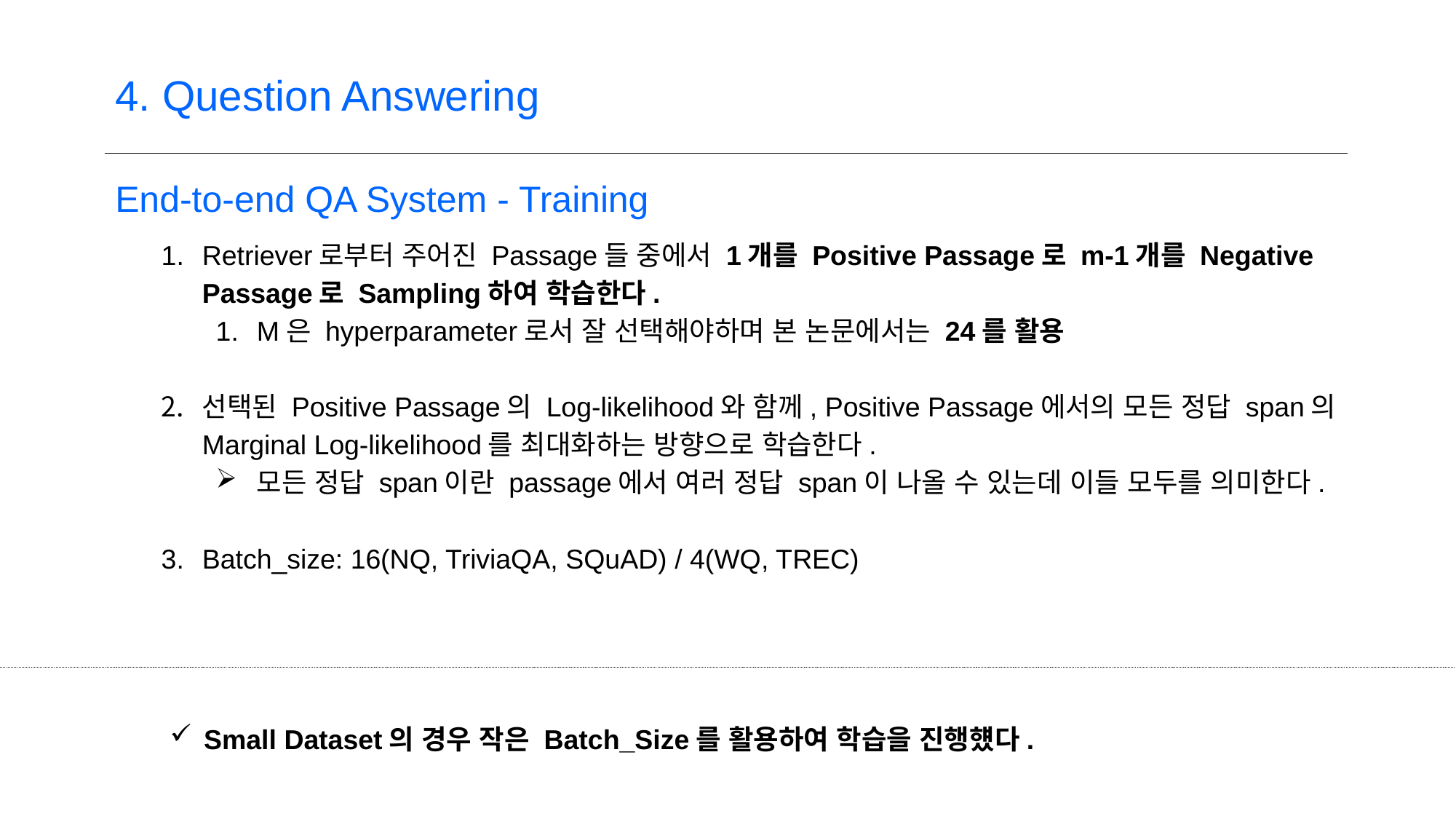

4. Question Answering
End-to-end QA System - Training
Retriever로부터 주어진 Passage들 중에서 1개를 Positive Passage로 m-1개를 Negative Passage로 Sampling하여 학습한다.
M은 hyperparameter로서 잘 선택해야하며 본 논문에서는 24를 활용

선택된 Positive Passage의 Log-likelihood와 함께, Positive Passage에서의 모든 정답 span의 Marginal Log-likelihood를 최대화하는 방향으로 학습한다.
모든 정답 span이란 passage에서 여러 정답 span이 나올 수 있는데 이들 모두를 의미한다.

Batch_size: 16(NQ, TriviaQA, SQuAD) / 4(WQ, TREC)
Small Dataset의 경우 작은 Batch_Size를 활용하여 학습을 진행헀다.